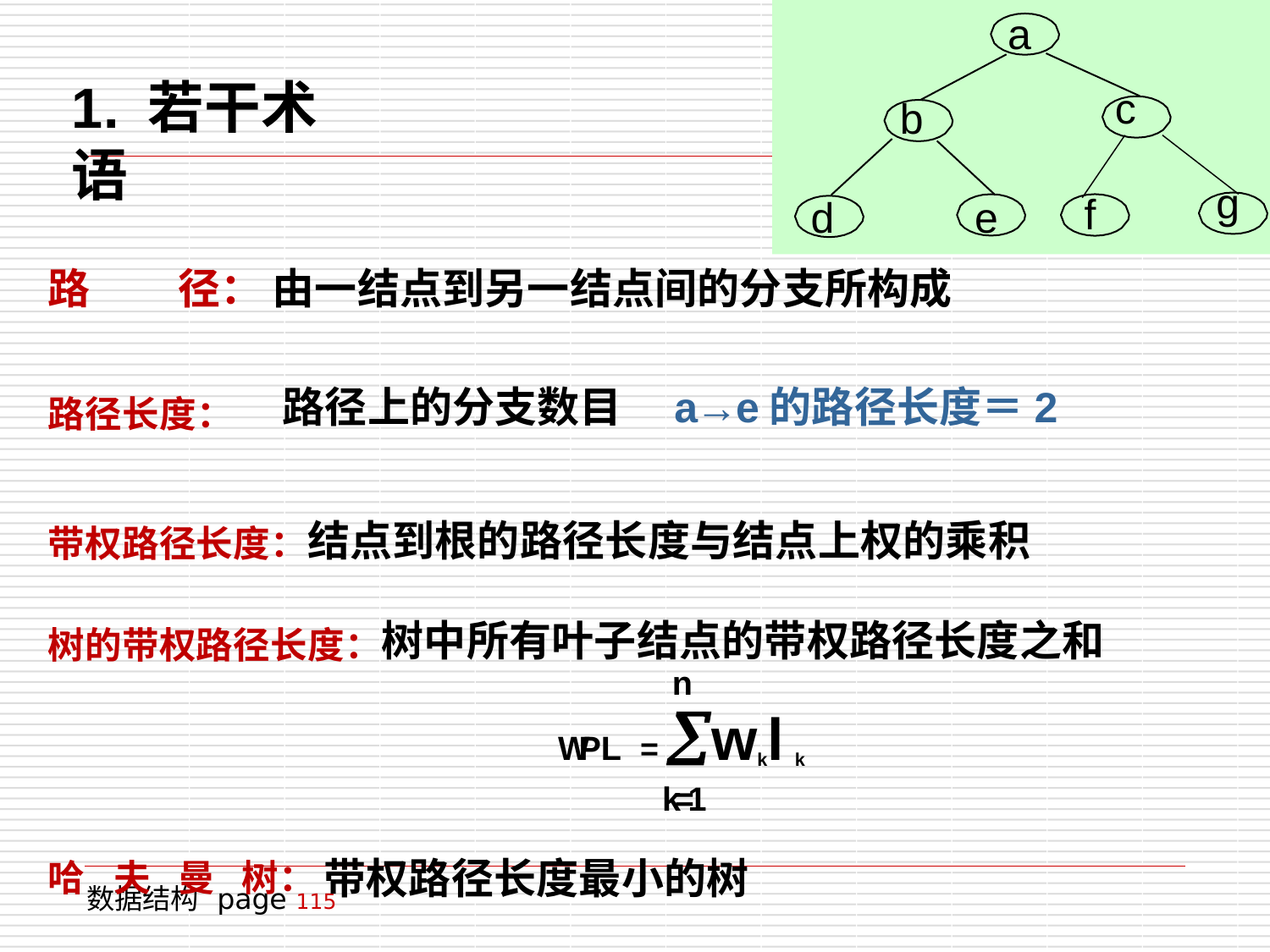

a

# 1. 若干术语
c
b

g
f
e
d

路	径： 由一结点到另一结点间的分支所构成

路径长度：	路径上的分支数目	a→e的路径长度＝2

带权路径长度：结点到根的路径长度与结点上权的乘积

树的带权路径长度：树中所有叶子结点的带权路径长度之和
n
WPL  = ∑wklk
k=1
哈	夫	曼	树： 带权路径长度最小的树

数据结构 page 115